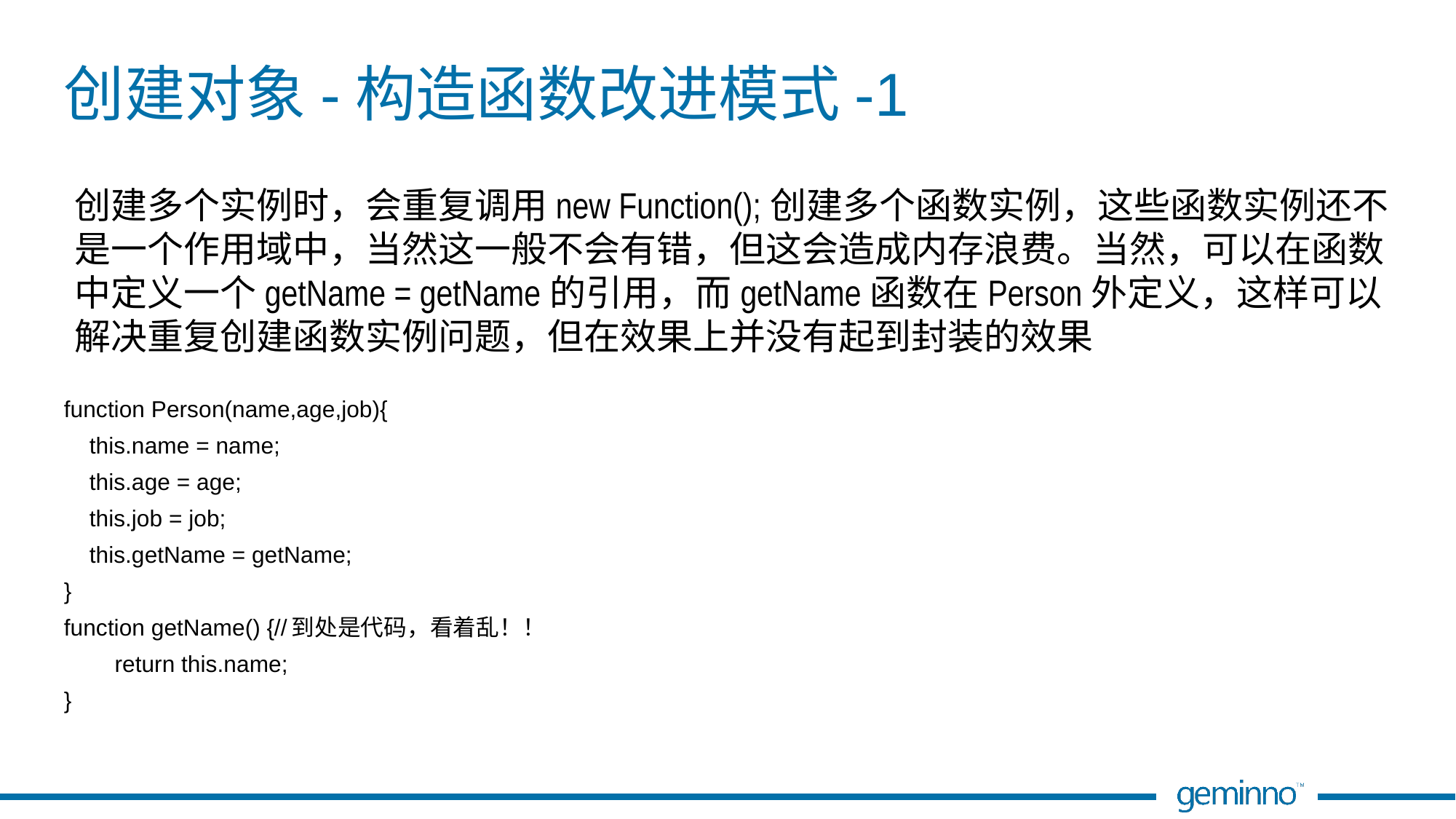

# 创建对象-构造函数改进模式-1
创建多个实例时，会重复调用new Function();创建多个函数实例，这些函数实例还不是一个作用域中，当然这一般不会有错，但这会造成内存浪费。当然，可以在函数中定义一个getName = getName的引用，而getName函数在Person外定义，这样可以解决重复创建函数实例问题，但在效果上并没有起到封装的效果
function Person(name,age,job){
    this.name = name;
    this.age = age;
    this.job = job;
    this.getName = getName;
}
function getName() {//到处是代码，看着乱！！
        return this.name;
}